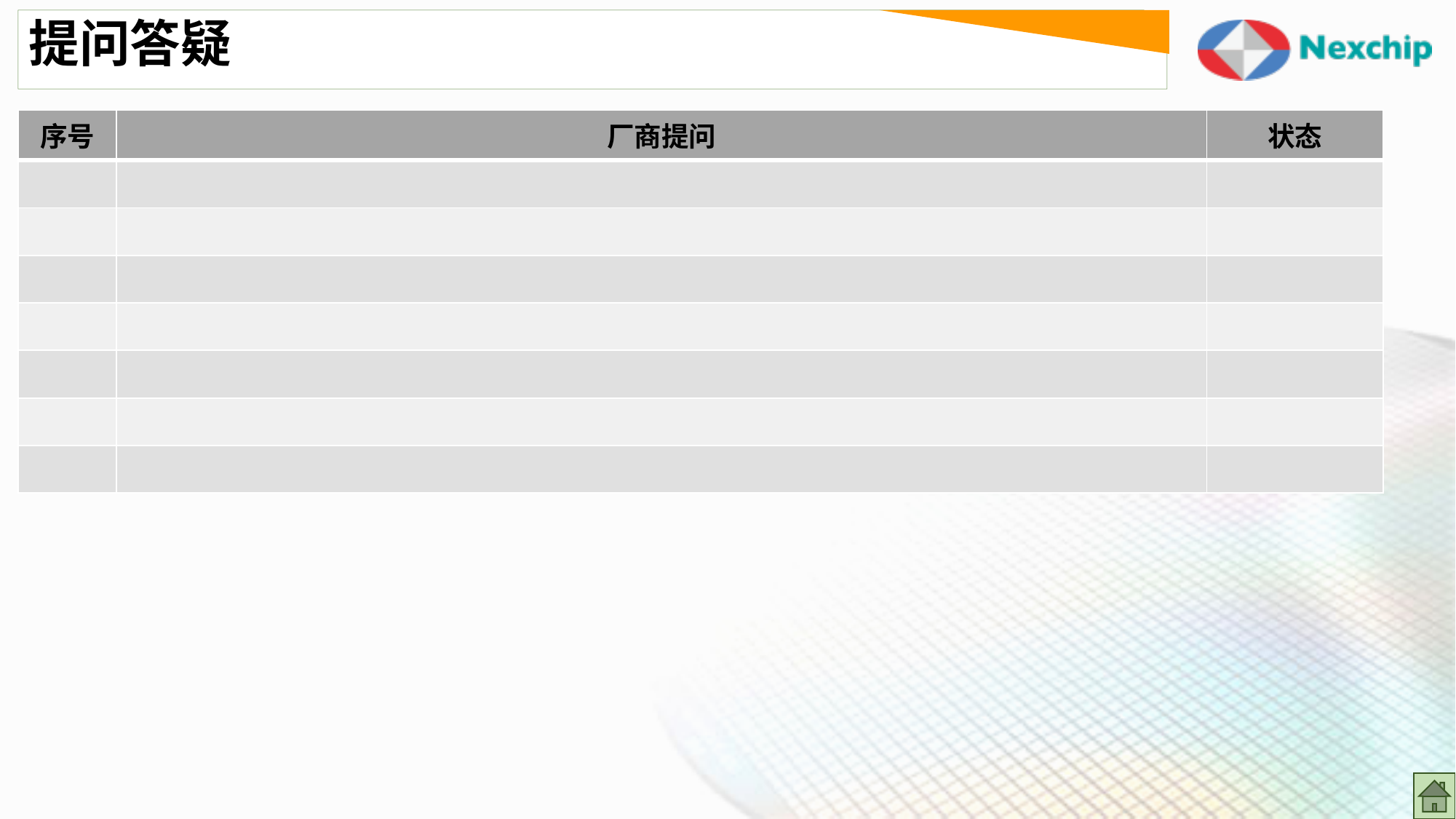

# 提问答疑
| 序号 | 厂商提问 | 状态 |
| --- | --- | --- |
|  |  |  |
|  |  |  |
|  |  |  |
|  |  |  |
|  |  |  |
|  |  |  |
|  |  |  |